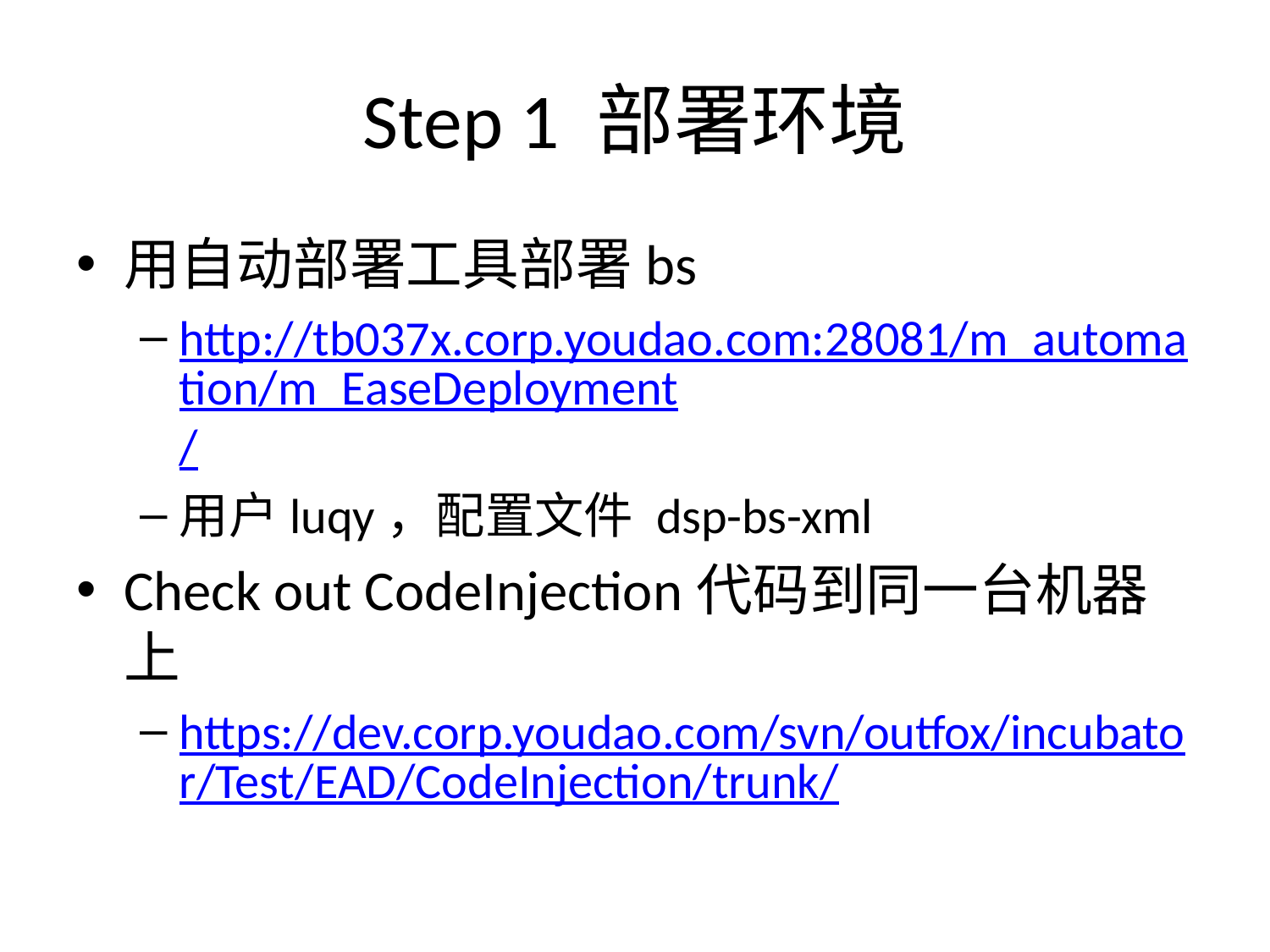

# Step 1 部署环境
用自动部署工具部署bs
http://tb037x.corp.youdao.com:28081/m_automation/m_EaseDeployment/
用户luqy，配置文件 dsp-bs-xml
Check out CodeInjection代码到同一台机器上
https://dev.corp.youdao.com/svn/outfox/incubator/Test/EAD/CodeInjection/trunk/